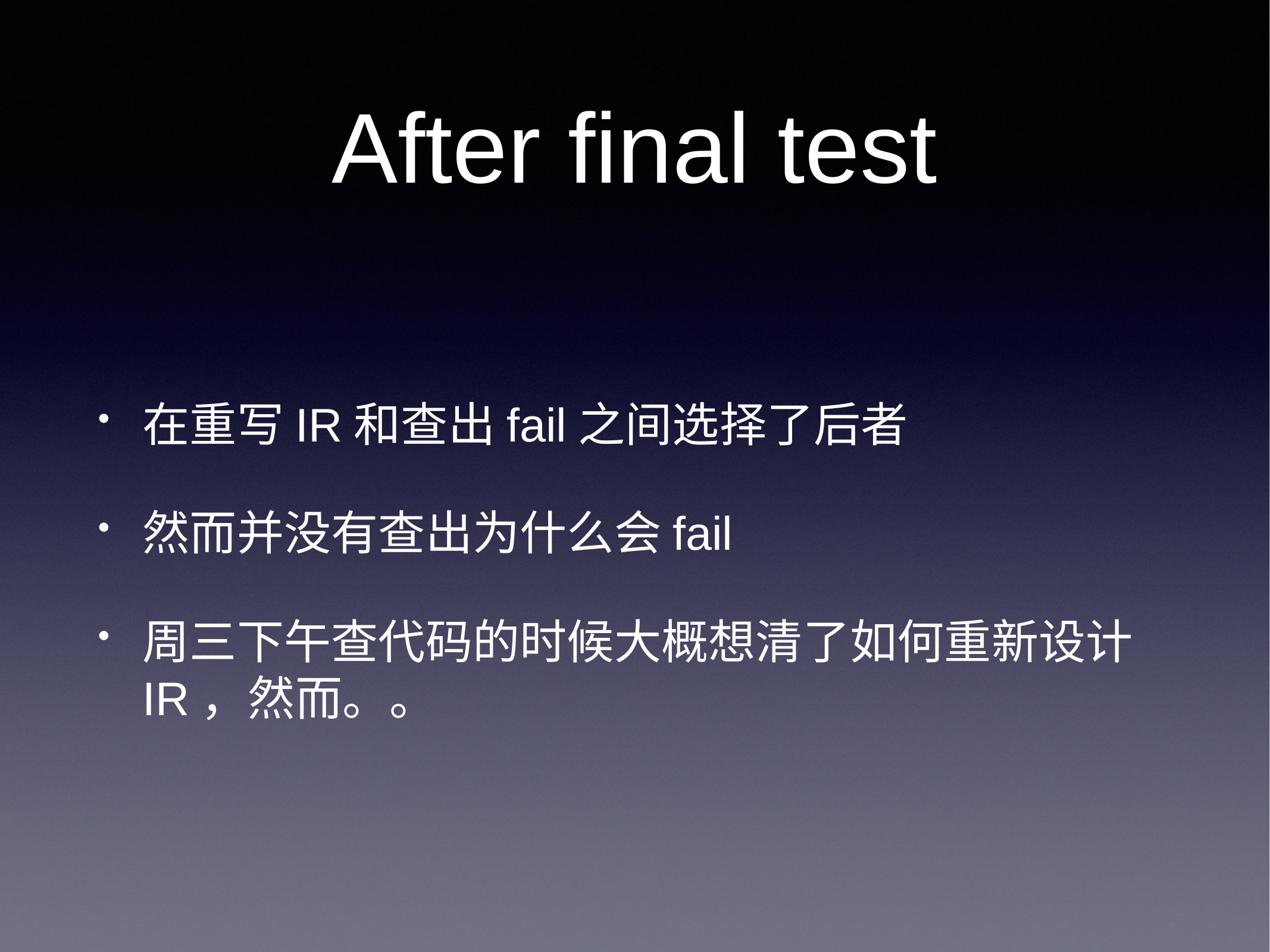

# After final test
在重写IR和查出fail之间选择了后者
然而并没有查出为什么会fail
周三下午查代码的时候大概想清了如何重新设计IR，然而。。